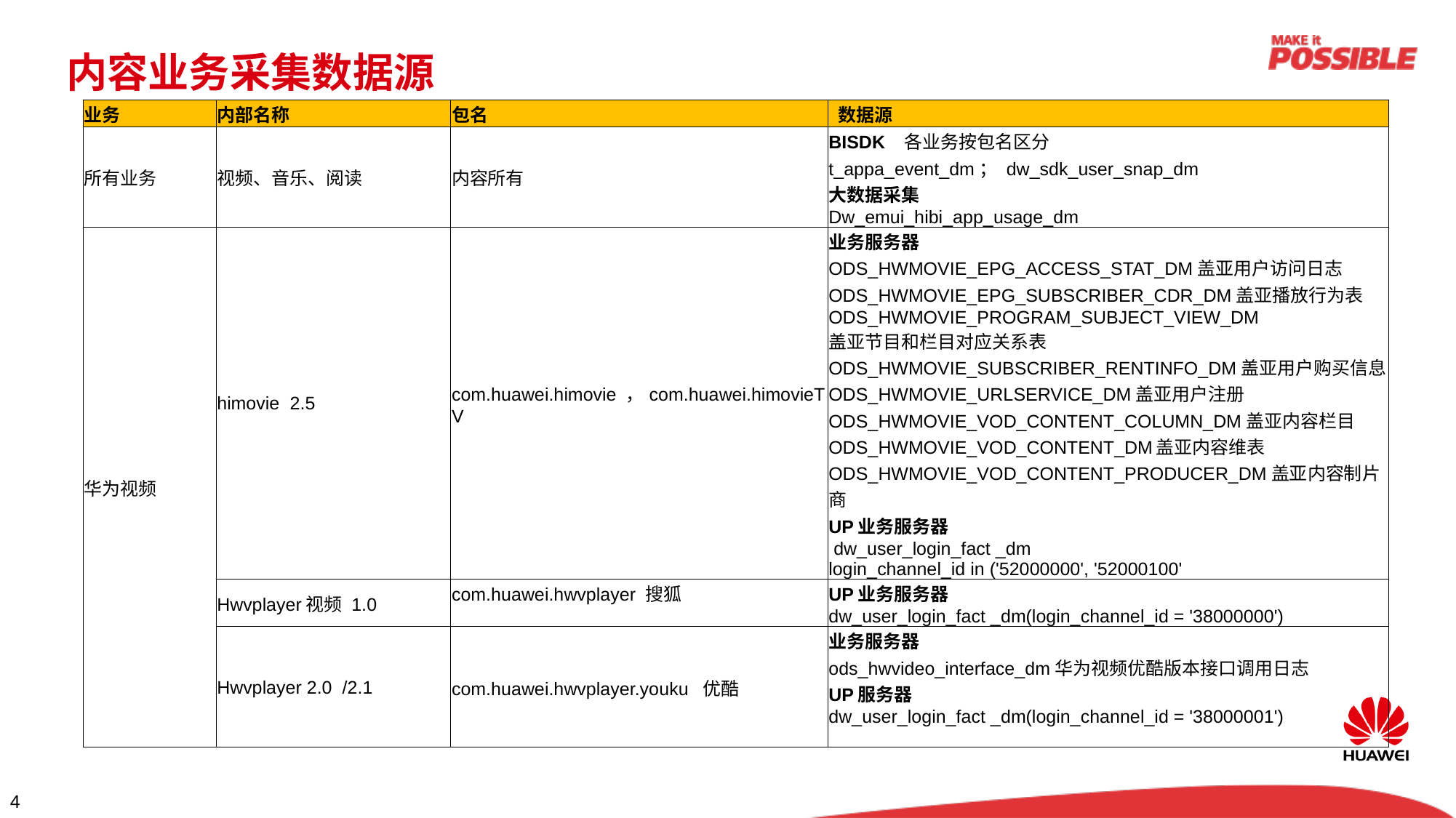

内容业务采集数据源
| 业务 | 内部名称 | 包名 | 数据源 |
| --- | --- | --- | --- |
| 所有业务 | 视频、音乐、阅读 | 内容所有 | BISDK 各业务按包名区分 t\_appa\_event\_dm； dw\_sdk\_user\_snap\_dm 大数据采集 Dw\_emui\_hibi\_app\_usage\_dm |
| 华为视频 | himovie  2.5 | com.huawei.himovie ，com.huawei.himovieTV | 业务服务器 ODS\_HWMOVIE\_EPG\_ACCESS\_STAT\_DM盖亚用户访问日志 ODS\_HWMOVIE\_EPG\_SUBSCRIBER\_CDR\_DM盖亚播放行为表 ODS\_HWMOVIE\_PROGRAM\_SUBJECT\_VIEW\_DM 盖亚节目和栏目对应关系表 ODS\_HWMOVIE\_SUBSCRIBER\_RENTINFO\_DM盖亚用户购买信息 ODS\_HWMOVIE\_URLSERVICE\_DM盖亚用户注册 ODS\_HWMOVIE\_VOD\_CONTENT\_COLUMN\_DM盖亚内容栏目 ODS\_HWMOVIE\_VOD\_CONTENT\_DM 盖亚内容维表 ODS\_HWMOVIE\_VOD\_CONTENT\_PRODUCER\_DM盖亚内容制片商 UP业务服务器 dw\_user\_login\_fact \_dm login\_channel\_id in ('52000000', '52000100' |
|  | Hwvplayer视频 1.0 | com.huawei.hwvplayer 搜狐 | UP业务服务器 dw\_user\_login\_fact \_dm(login\_channel\_id = '38000000') |
|  | Hwvplayer 2.0 /2.1 | com.huawei.hwvplayer.youku 优酷 | 业务服务器 ods\_hwvideo\_interface\_dm华为视频优酷版本接口调用日志 UP服务器 dw\_user\_login\_fact \_dm(login\_channel\_id = '38000001') |